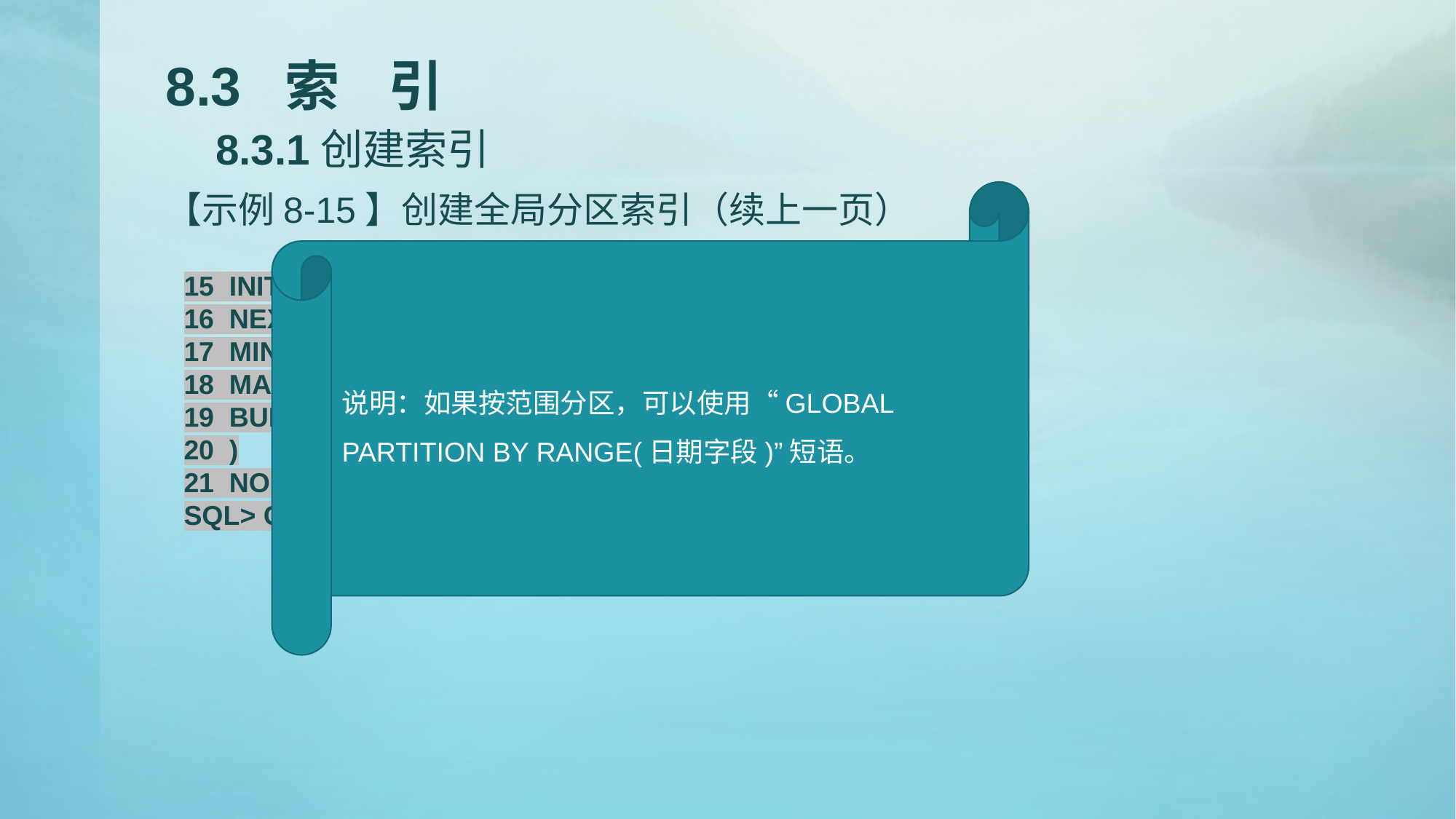

# 8.3  索    引 8.3.1创建索引
说明：如果按范围分区，可以使用“GLOBAL PARTITION BY RANGE(日期字段)”短语。
【示例8-15】创建全局分区索引（续上一页）
15  INITIAL 65536
16  NEXT 1048576
17  MINEXTENTS 1
18  MAXEXTENTS UNLIMITED
19  BUFFER_POOL DEFAULT
20  )
21  NOPARALLEL；
SQL> COMMIT；